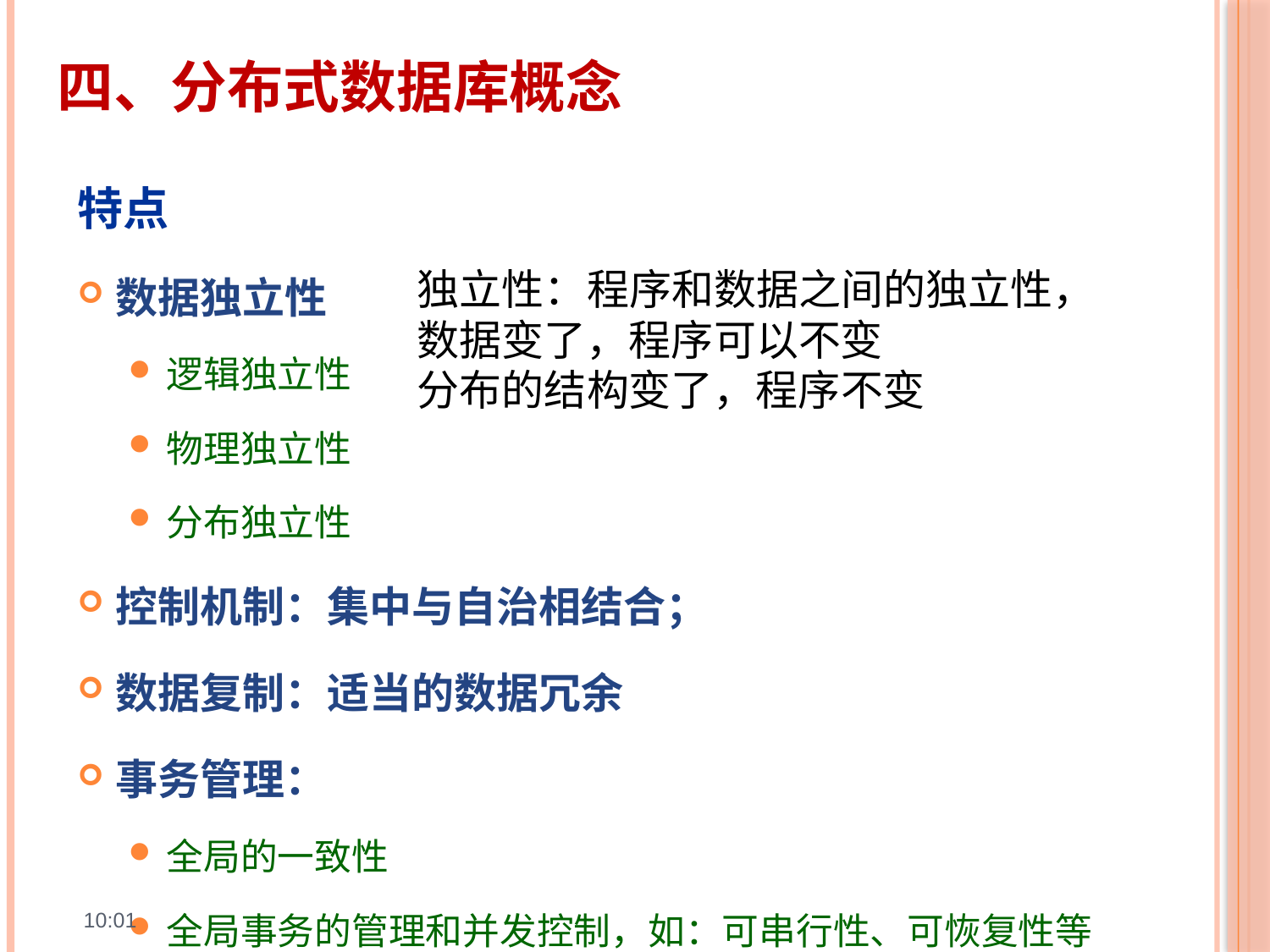

# 四、分布式数据库概念
特点
数据独立性
逻辑独立性
物理独立性
分布独立性
控制机制：集中与自治相结合；
数据复制：适当的数据冗余
事务管理：
全局的一致性
全局事务的管理和并发控制，如：可串行性、可恢复性等

独立性：程序和数据之间的独立性，数据变了，程序可以不变
分布的结构变了，程序不变
10:01